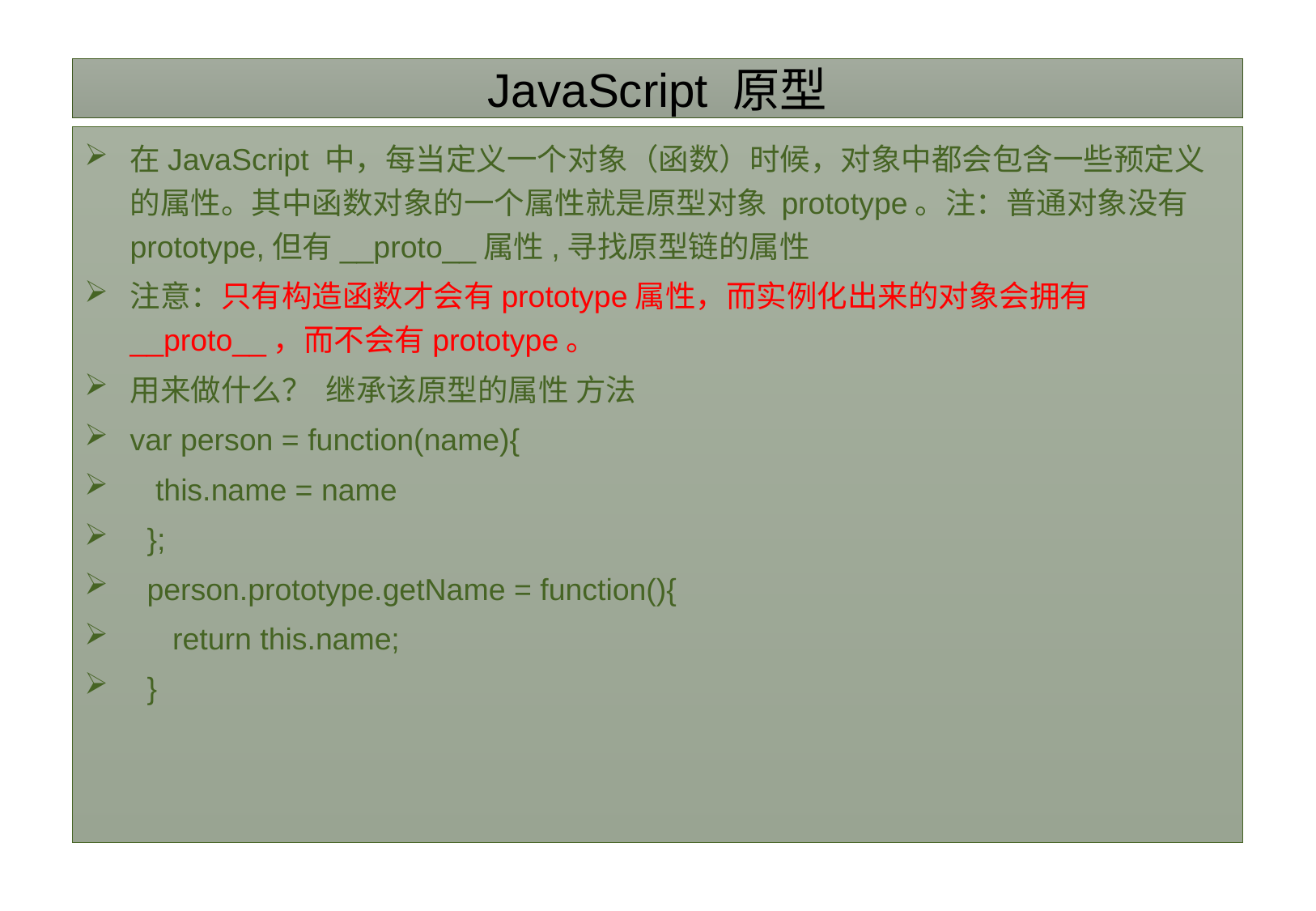

# JavaScript 原型
在JavaScript 中，每当定义一个对象（函数）时候，对象中都会包含一些预定义的属性。其中函数对象的一个属性就是原型对象 prototype。注：普通对象没有prototype,但有__proto__属性,寻找原型链的属性
注意：只有构造函数才会有prototype属性，而实例化出来的对象会拥有__proto__，而不会有prototype。
用来做什么？  继承该原型的属性 方法
var person = function(name){
   this.name = name
  };
  person.prototype.getName = function(){
     return this.name;
  }